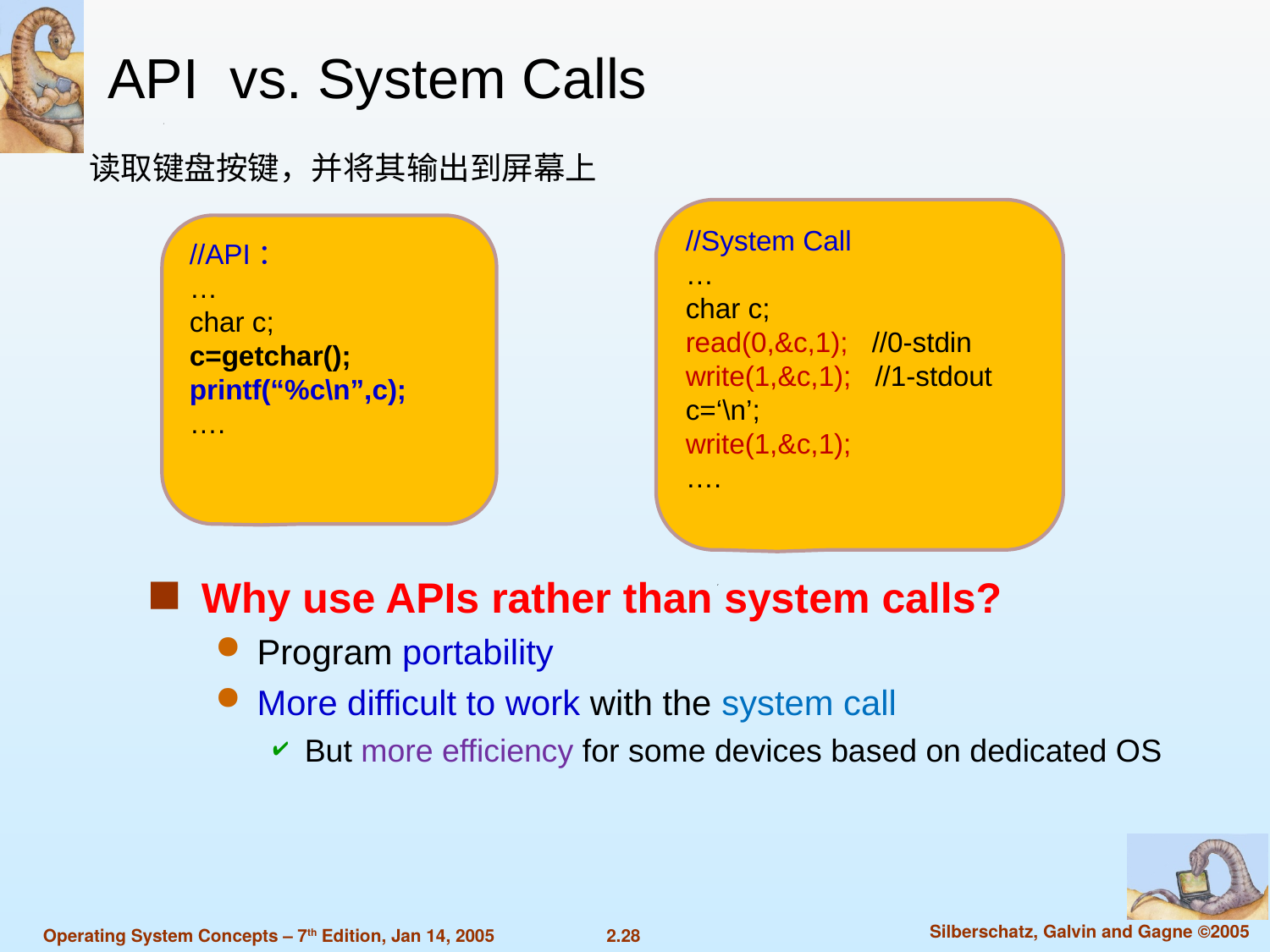

API  vs. System Calls
读取键盘按键，并将其输出到屏幕上

//System Call
…
char c;
read(0,&c,1);   //0-stdin
write(1,&c,1);   //1-stdout
c=‘\n’;
write(1,&c,1);
….

//API：
…
char c;
c=getchar();
printf(“%c\n”,c);
….

Why use APIs rather than system calls?
Program portability
More difficult to work with the system call
But more efficiency for some devices based on dedicated OS